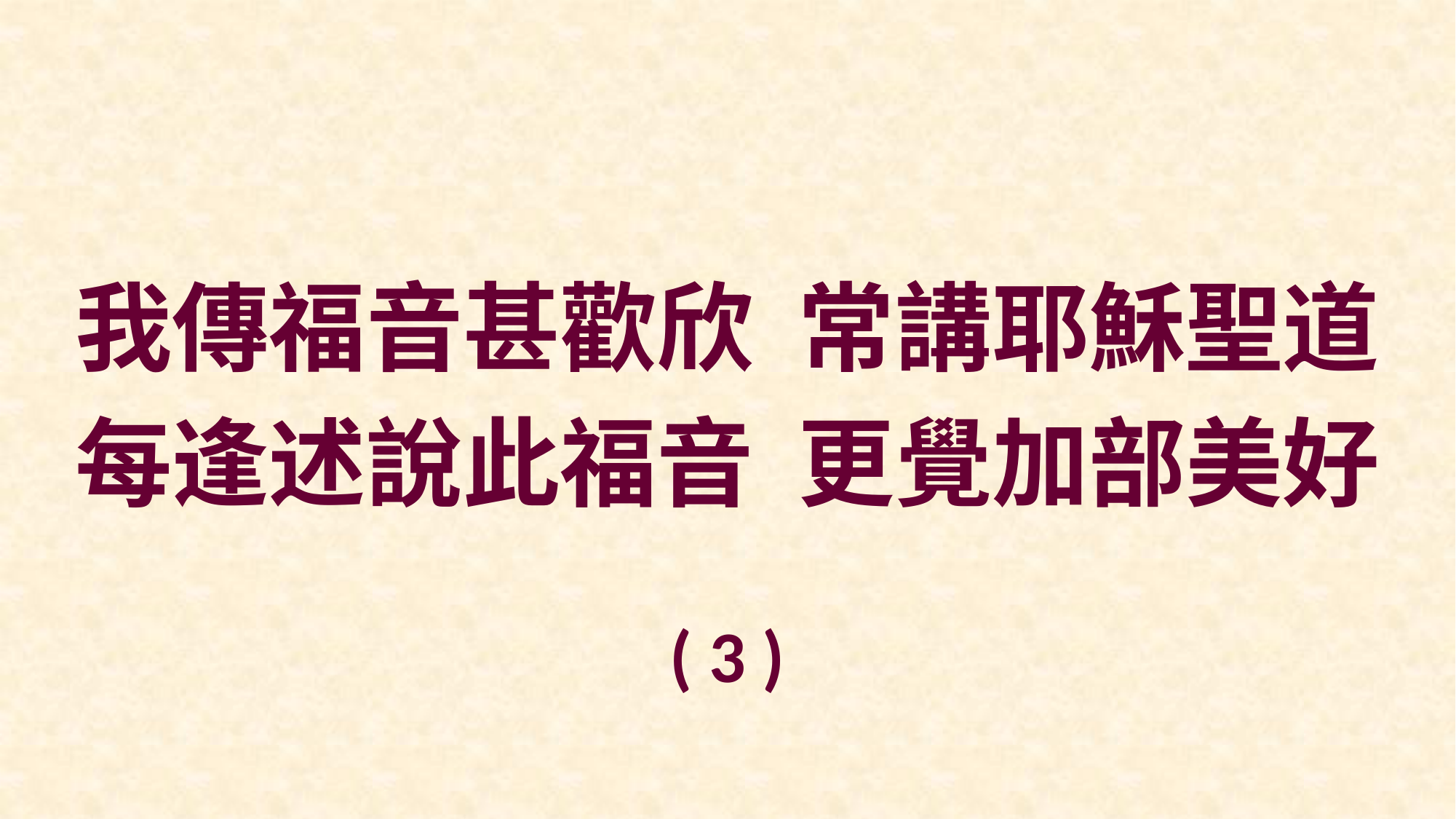

我傳福音甚歡欣  常講耶穌聖道
每逢述說此福音  更覺加部美好
( 3 )